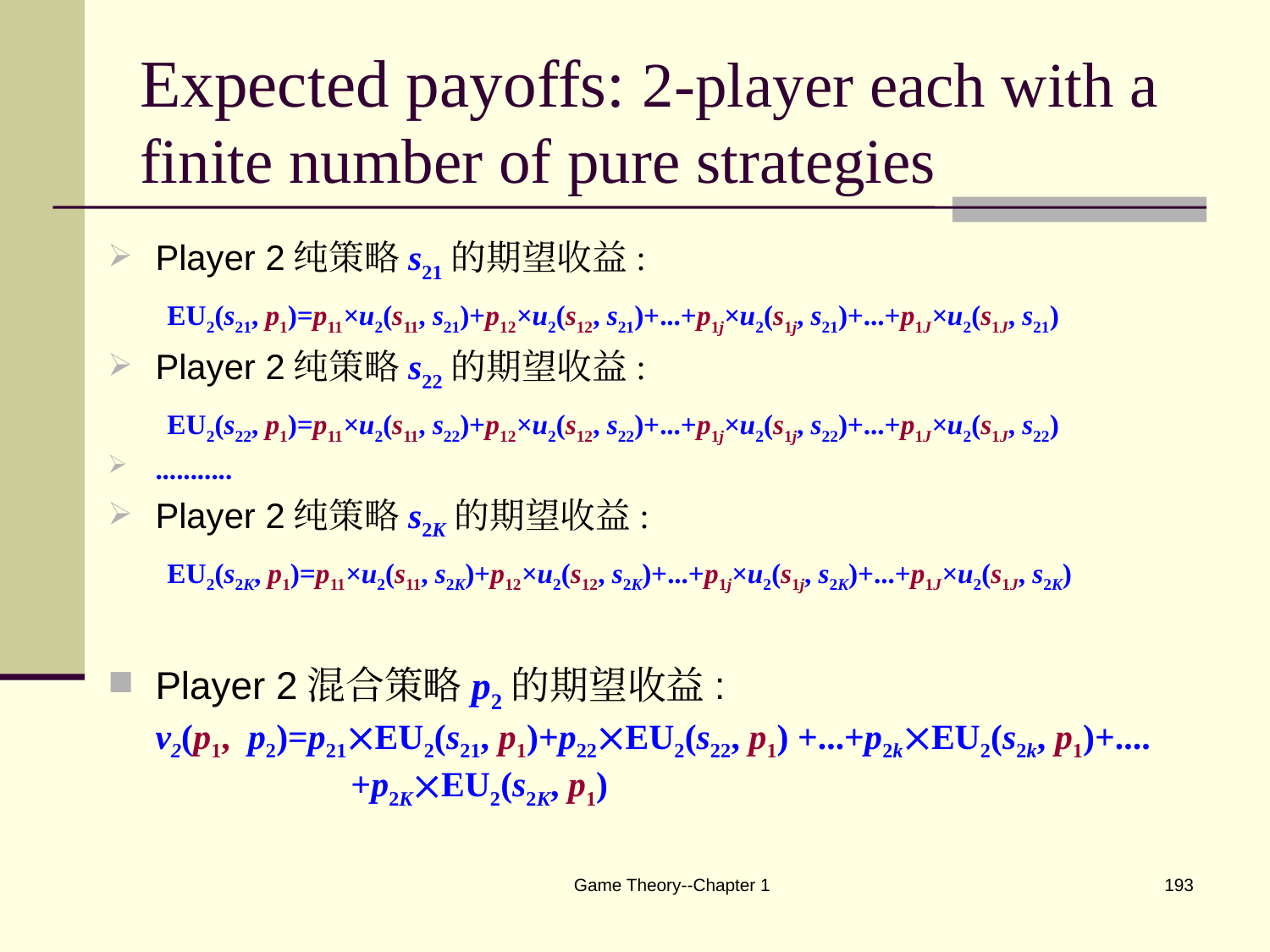

# Expected payoffs: 2-player each with a finite number of pure strategies
Player 2纯策略s21的期望收益:
 EU2(s21, p1)=p11×u2(s11, s21)+p12×u2(s12, s21)+...+p1j×u2(s1j, s21)+...+p1J×u2(s1J, s21)
Player 2纯策略s22的期望收益:
 EU2(s22, p1)=p11×u2(s11, s22)+p12×u2(s12, s22)+...+p1j×u2(s1j, s22)+...+p1J×u2(s1J, s22)
...........
Player 2纯策略s2K的期望收益:
 EU2(s2K, p1)=p11×u2(s11, s2K)+p12×u2(s12, s2K)+...+p1j×u2(s1j, s2K)+...+p1J×u2(s1J, s2K)

Player 2混合策略p2的期望收益:
v2(p1,  p2)=p21×EU2(s21, p1)+p22×EU2(s22, p1) +...+p2k×EU2(s2k, p1)+....
                      +p2K×EU2(s2K, p1)
Game Theory--Chapter 1
193